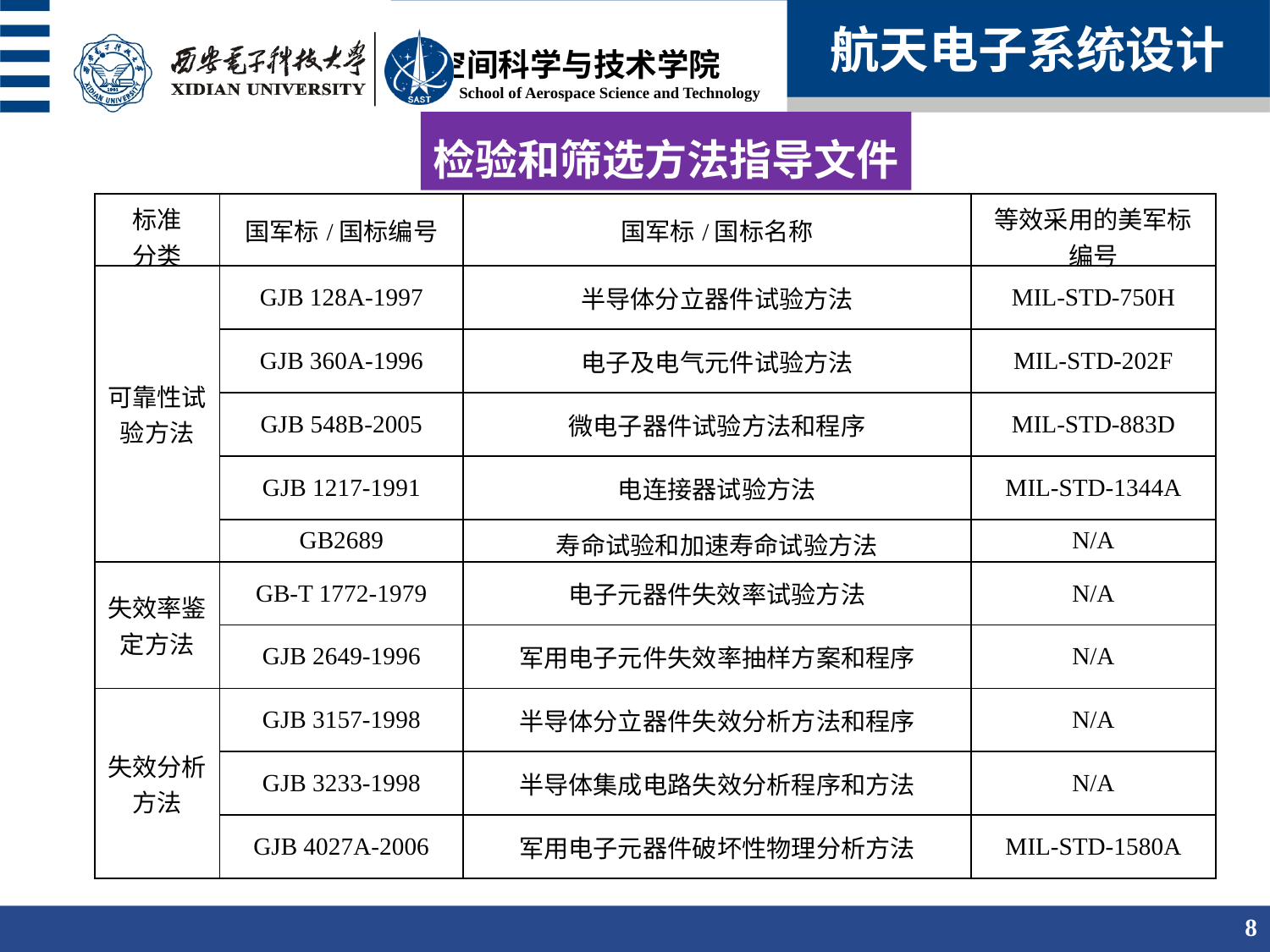

航天电子系统设计
检验和筛选方法指导文件
| 标准 分类 | 国军标/国标编号 | 国军标/国标名称 | 等效采用的美军标编号 |
| --- | --- | --- | --- |
| 可靠性试验方法 | GJB 128A-1997 | 半导体分立器件试验方法 | MIL-STD-750H |
|  | GJB 360A-1996 | 电子及电气元件试验方法 | MIL-STD-202F |
|  | GJB 548B-2005 | 微电子器件试验方法和程序 | MIL-STD-883D |
|  | GJB 1217-1991 | 电连接器试验方法 | MIL-STD-1344A |
|  | GB2689 | 寿命试验和加速寿命试验方法 | N/A |
| 失效率鉴定方法 | GB-T 1772-1979 | 电子元器件失效率试验方法 | N/A |
|  | GJB 2649-1996 | 军用电子元件失效率抽样方案和程序 | N/A |
| 失效分析方法 | GJB 3157-1998 | 半导体分立器件失效分析方法和程序 | N/A |
|  | GJB 3233-1998 | 半导体集成电路失效分析程序和方法 | N/A |
|  | GJB 4027A-2006 | 军用电子元器件破坏性物理分析方法 | MIL-STD-1580A |